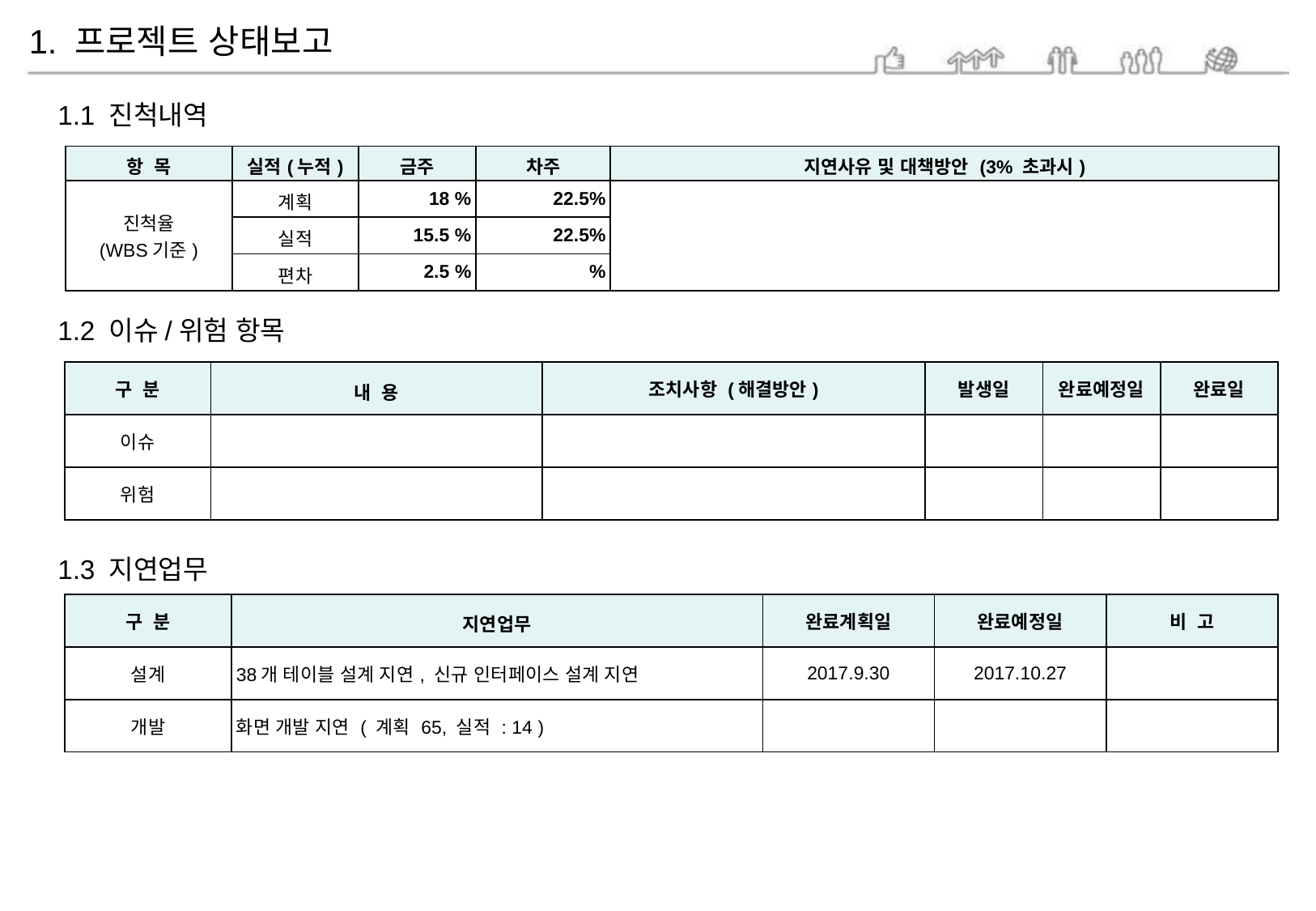

1. 프로젝트 상태보고
1.1 진척내역
| 항 목 | 실적(누적) | 금주 | 차주 | 지연사유 및 대책방안 (3% 초과시) |
| --- | --- | --- | --- | --- |
| 진척율 (WBS기준) | 계획 | 18 % | 22.5% |  |
|  | 실적 | 15.5 % | 22.5% |  |
|  | 편차 | 2.5 % | % |  |
1.2 이슈/위험 항목
| 구 분 | 내 용 | 조치사항 (해결방안) | 발생일 | 완료예정일 | 완료일 |
| --- | --- | --- | --- | --- | --- |
| 이슈 |  |  |  |  |  |
| 위험 |  |  |  |  |  |
1.3 지연업무
| 구 분 | 지연업무 | 완료계획일 | 완료예정일 | 비 고 |
| --- | --- | --- | --- | --- |
| 설계 | 38개 테이블 설계 지연, 신규 인터페이스 설계 지연 | 2017.9.30 | 2017.10.27 |  |
| 개발 | 화면 개발 지연 ( 계획 65, 실적 : 14 ) |  |  |  |